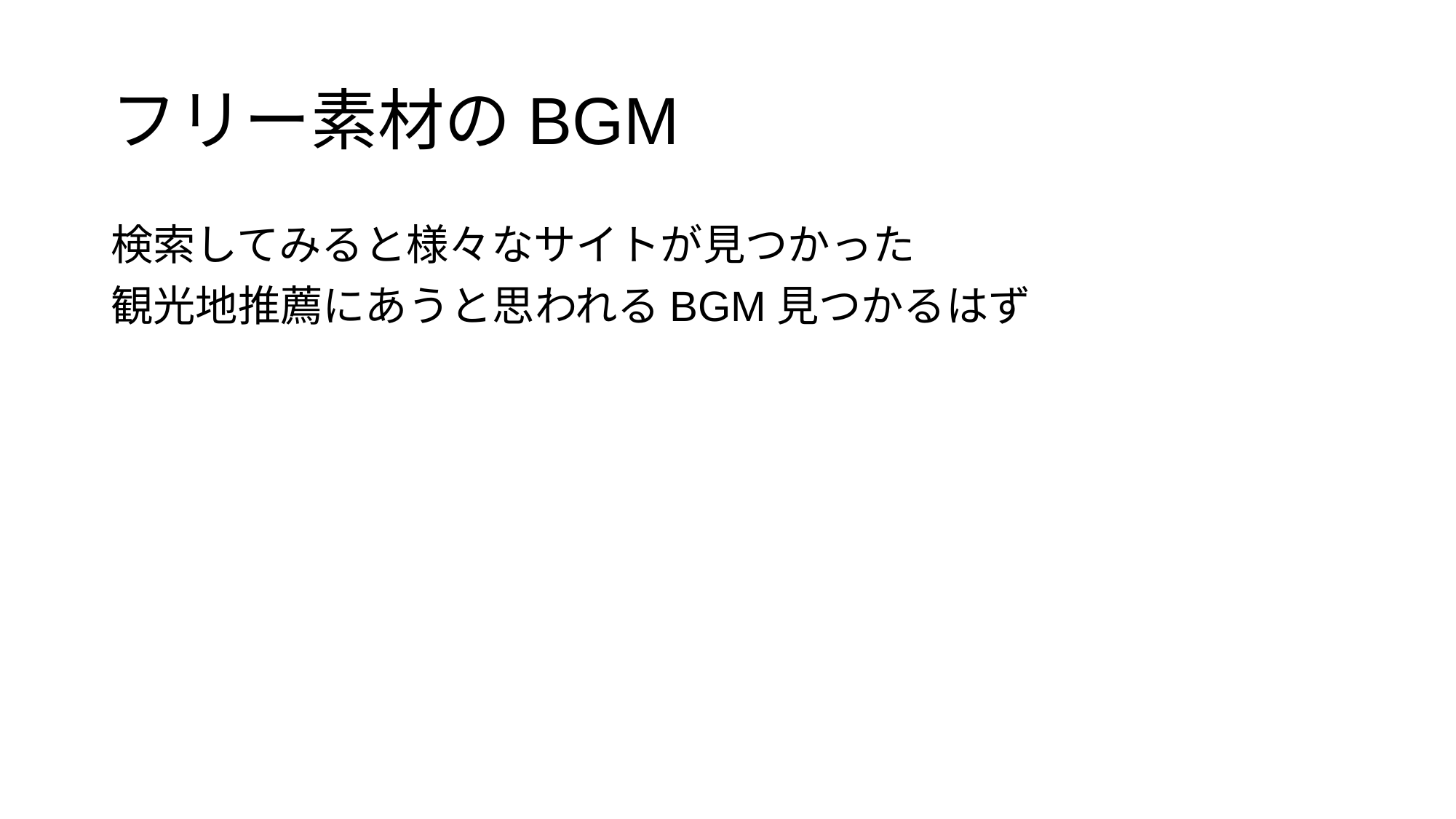

# フリー素材のBGM
検索してみると様々なサイトが見つかった
観光地推薦にあうと思われるBGM見つかるはず